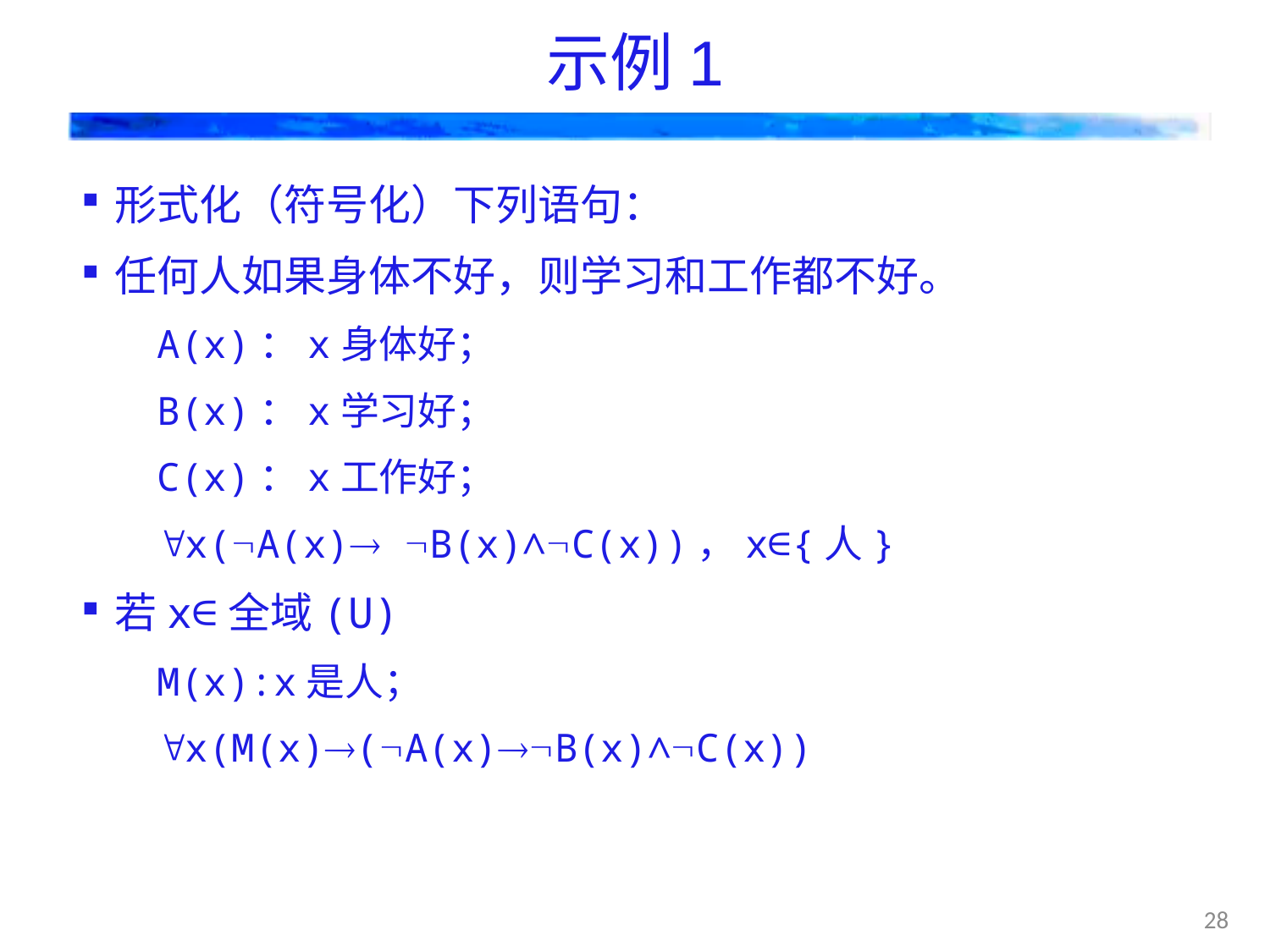

# 示例1
形式化（符号化）下列语句：
任何人如果身体不好，则学习和工作都不好。
A(x)：x身体好；
B(x)：x学习好；
C(x)：x工作好；
∀x(¬A(x)→ ¬B(x)∧¬C(x))，x∈{人}
若x∈全域(U)
M(x):x是人；
∀x(M(x)→(¬A(x)→¬B(x)∧¬C(x))
28